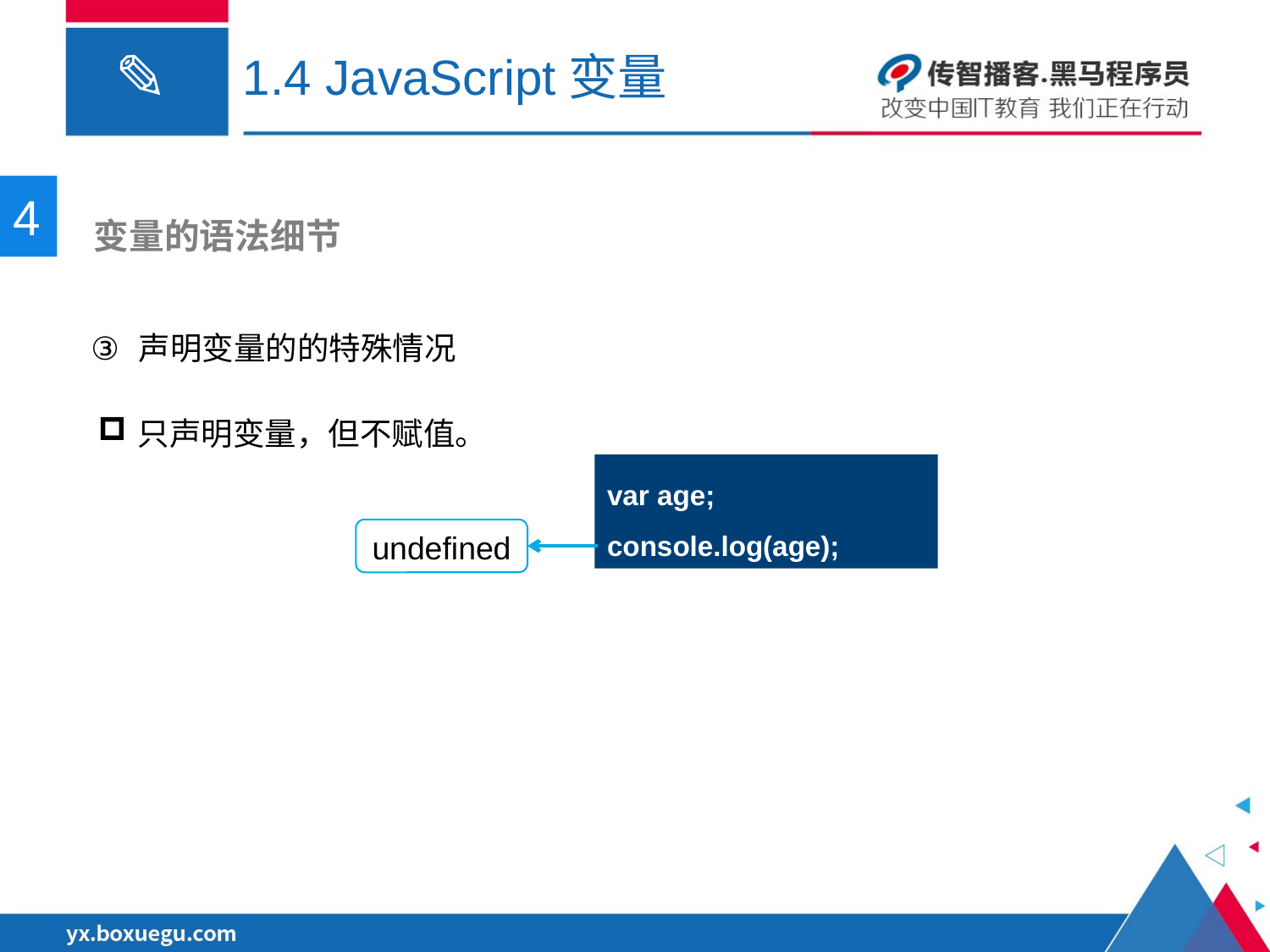

# 1.4 JavaScript变量

4
  变量的语法细节
声明变量的的特殊情况
只声明变量，但不赋值。
var age;
console.log(age);
undefined